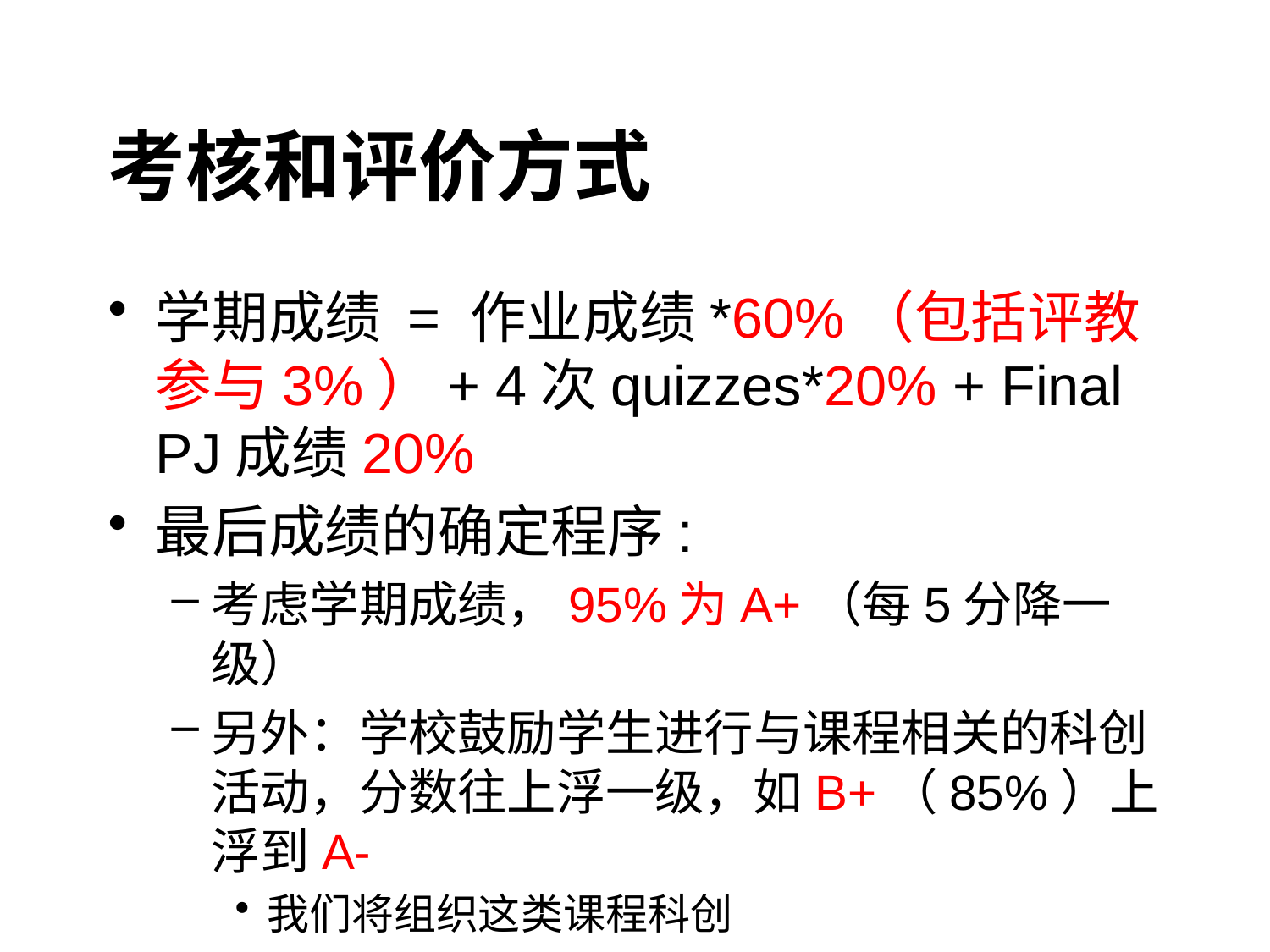

# 考核和评价方式
学期成绩 = 作业成绩*60%（包括评教参与3%）+ 4次quizzes*20% + Final PJ成绩20%
最后成绩的确定程序:
考虑学期成绩，95%为A+（每5分降一级）
另外：学校鼓励学生进行与课程相关的科创活动，分数往上浮一级，如B+（85%）上浮到A-
我们将组织这类课程科创